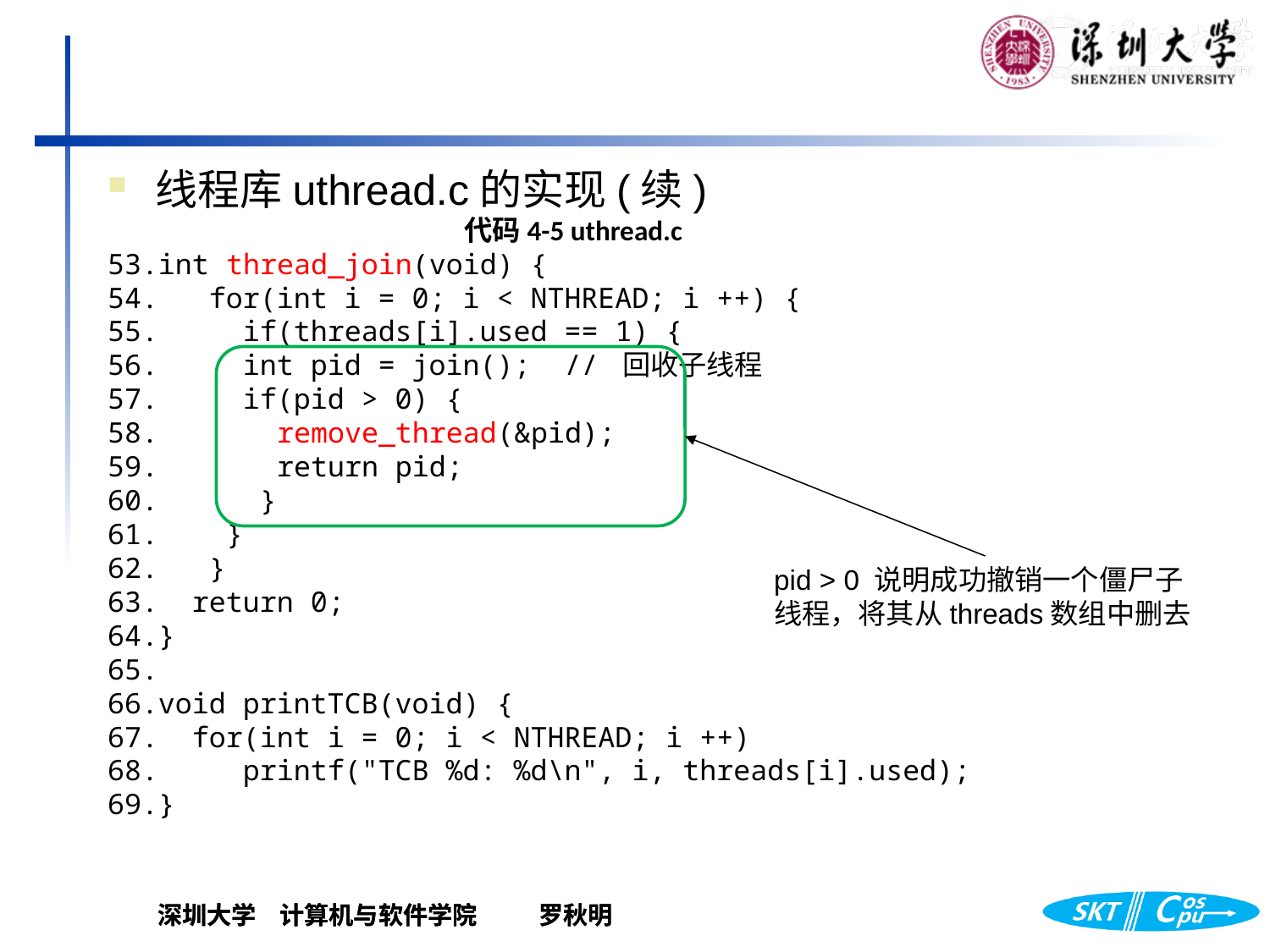

线程库uthread.c的实现(续)

代码4-5 uthread.c
int thread_join(void) {
   for(int i = 0; i < NTHREAD; i ++) {
     if(threads[i].used == 1) {
     int pid = join();  // 回收子线程
     if(pid > 0) {
       remove_thread(&pid);
       return pid;
      }
    }
   }
  return 0;
}

void printTCB(void) {
  for(int i = 0; i < NTHREAD; i ++)
     printf("TCB %d: %d\n", i, threads[i].used);
}

pid > 0 说明成功撤销一个僵尸子线程，将其从threads数组中删去